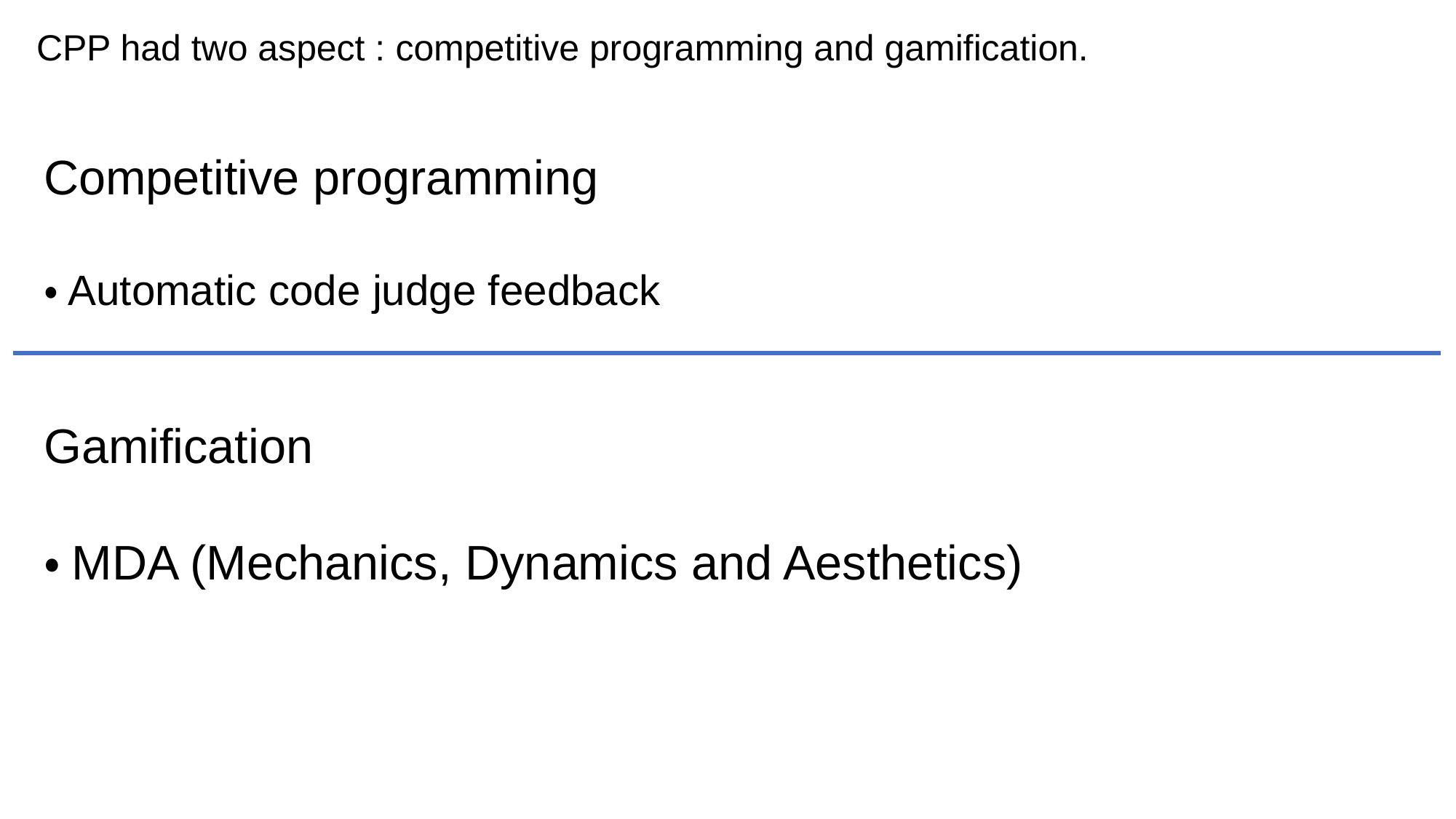

CPP had two aspect : competitive programming and gamification.
Competitive programming

・Automatic code judge feedback
Gamification

・MDA (Mechanics, Dynamics and Aesthetics)